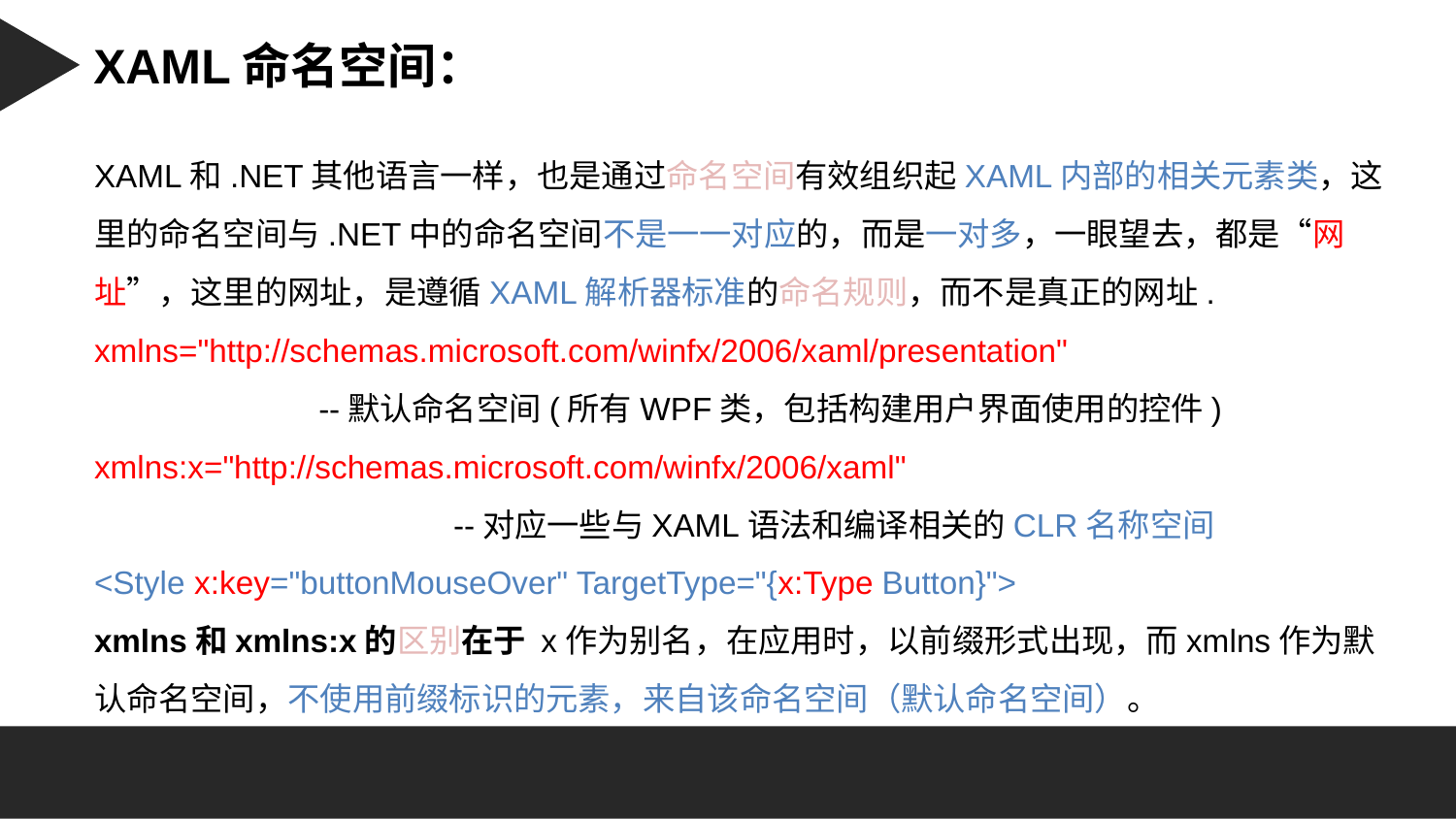

Character 字符串：

XAML命名空间：
XAML和.NET其他语言一样，也是通过命名空间有效组织起XAML内部的相关元素类，这里的命名空间与.NET中的命名空间不是一一对应的，而是一对多，一眼望去，都是“网址”，这里的网址，是遵循XAML解析器标准的命名规则，而不是真正的网址.
xmlns="http://schemas.microsoft.com/winfx/2006/xaml/presentation"
                         --默认命名空间(所有WPF类，包括构建用户界面使用的控件)
xmlns:x="http://schemas.microsoft.com/winfx/2006/xaml"
                                        --对应一些与XAML语法和编译相关的CLR名称空间
<Style x:key="buttonMouseOver" TargetType="{x:Type Button}">
xmlns和xmlns:x的区别在于 x作为别名，在应用时，以前缀形式出现，而xmlns作为默认命名空间，不使用前缀标识的元素，来自该命名空间（默认命名空间）。